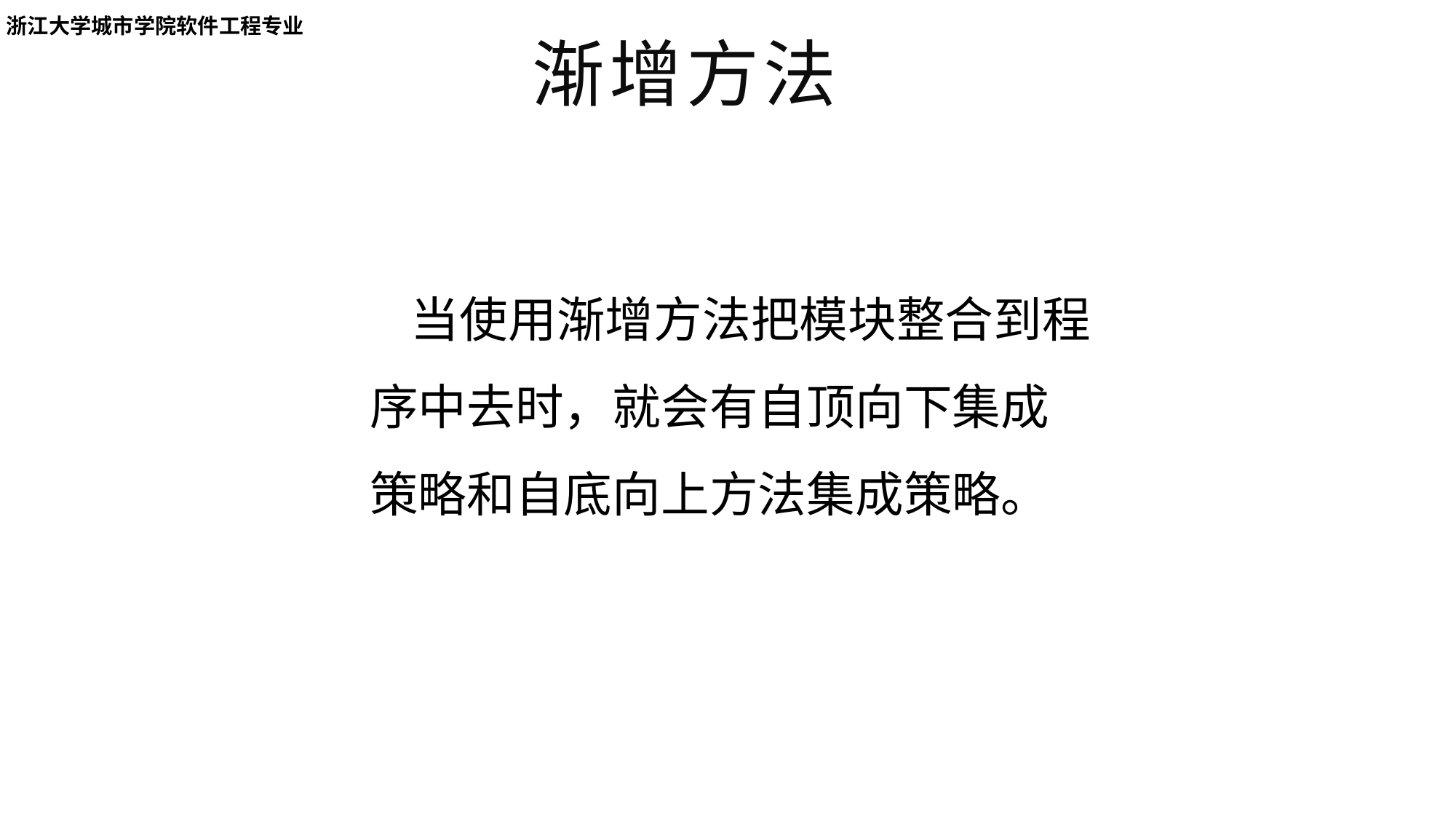

浙江大学城市学院软件工程专业
渐增方法
    当使用渐增方法把模块整合到程序中去时，就会有自顶向下集成策略和自底向上方法集成策略。